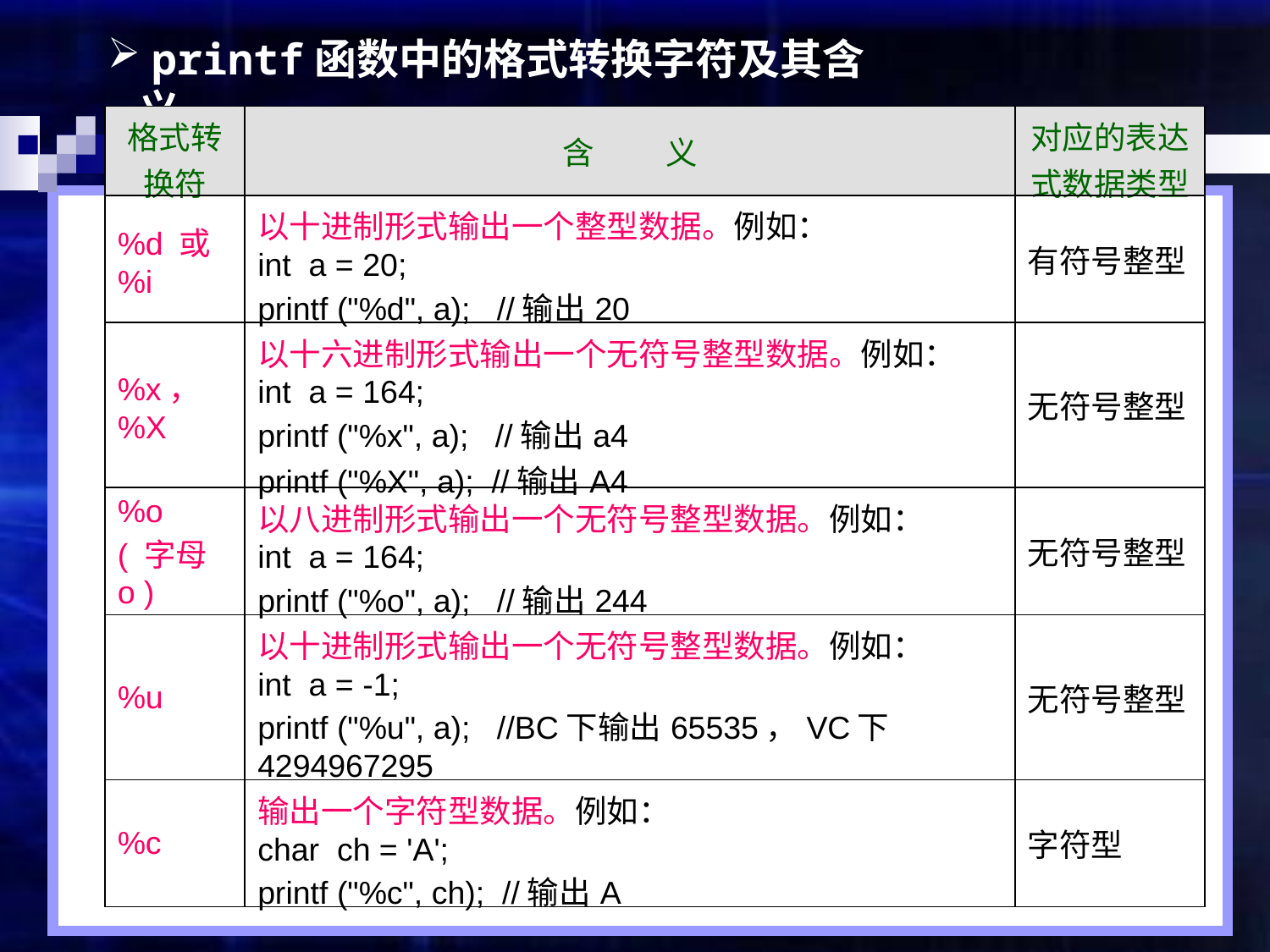

printf函数中的格式转换字符及其含义
| 格式转换符 | 含 义 | 对应的表达式数据类型 |
| --- | --- | --- |
| %d 或 %i | 以十进制形式输出一个整型数据。例如： int a = 20; printf ("%d", a); //输出20 | 有符号整型 |
| %x，%X | 以十六进制形式输出一个无符号整型数据。例如： int a = 164; printf ("%x", a); //输出a4 printf ("%X", a); //输出A4 | 无符号整型 |
| %o ( 字母o ) | 以八进制形式输出一个无符号整型数据。例如： int a = 164; printf ("%o", a); //输出244 | 无符号整型 |
| %u | 以十进制形式输出一个无符号整型数据。例如： int a = -1; printf ("%u", a); //BC下输出65535，VC下4294967295 | 无符号整型 |
| %c | 输出一个字符型数据。例如： char ch = 'A'; printf ("%c", ch); //输出A | 字符型 |